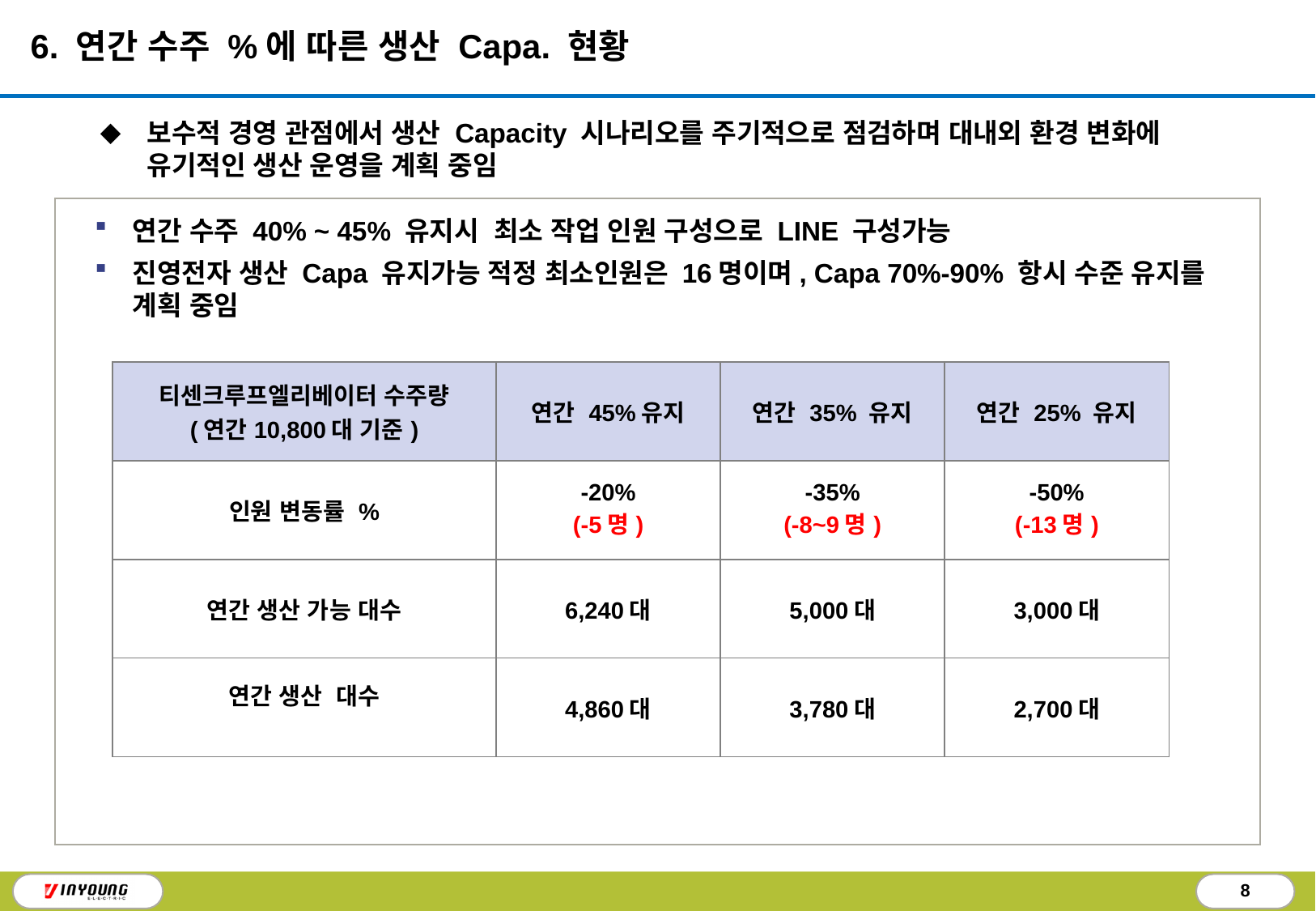

6. 연간 수주 %에 따른 생산 Capa. 현황
보수적 경영 관점에서 생산 Capacity 시나리오를 주기적으로 점검하며 대내외 환경 변화에
유기적인 생산 운영을 계획 중임
연간 수주 40% ~ 45% 유지시  최소 작업 인원 구성으로 LINE 구성가능
진영전자 생산 Capa 유지가능 적정 최소인원은 16명이며, Capa 70%-90% 항시 수준 유지를
계획 중임
| 티센크루프엘리베이터 수주량 (연간10,800대 기준) | 연간 45%유지 | 연간 35% 유지 | 연간 25% 유지 |
| --- | --- | --- | --- |
| 인원 변동률 % | -20% (-5명) | -35% (-8~9명) | -50% (-13명) |
| 연간 생산 가능 대수 | 6,240대 | 5,000대 | 3,000대 |
| 연간 생산 대수 | 4,860대 | 3,780대 | 2,700대 |